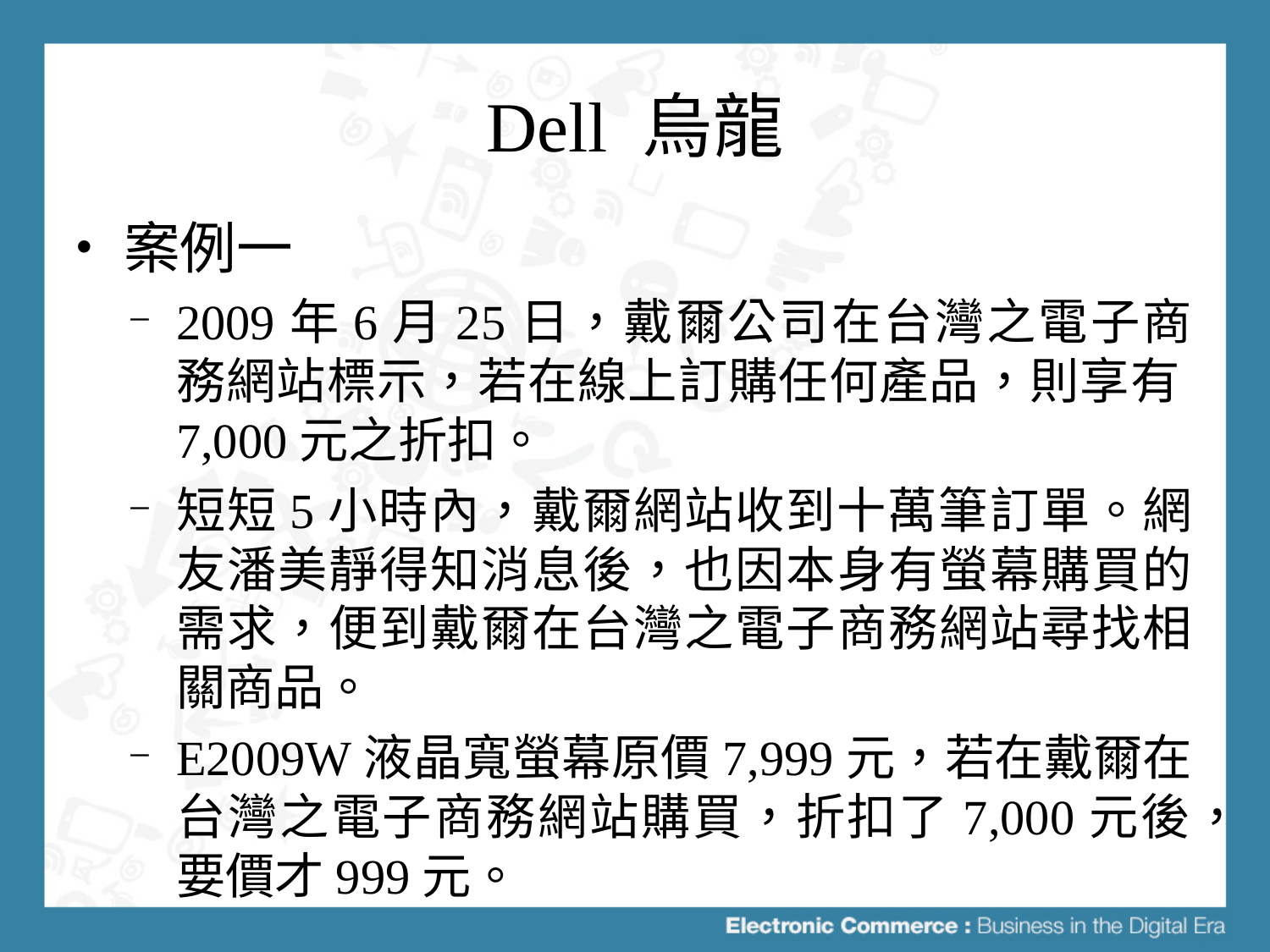

# Dell 烏龍
案例一
2009年6月25日，戴爾公司在台灣之電子商務網站標示，若在線上訂購任何產品，則享有7,000元之折扣。
短短5小時內，戴爾網站收到十萬筆訂單。網友潘美靜得知消息後，也因本身有螢幕購買的需求，便到戴爾在台灣之電子商務網站尋找相關商品。
E2009W液晶寬螢幕原價7,999元，若在戴爾在台灣之電子商務網站購買，折扣了7,000元後，要價才999元。